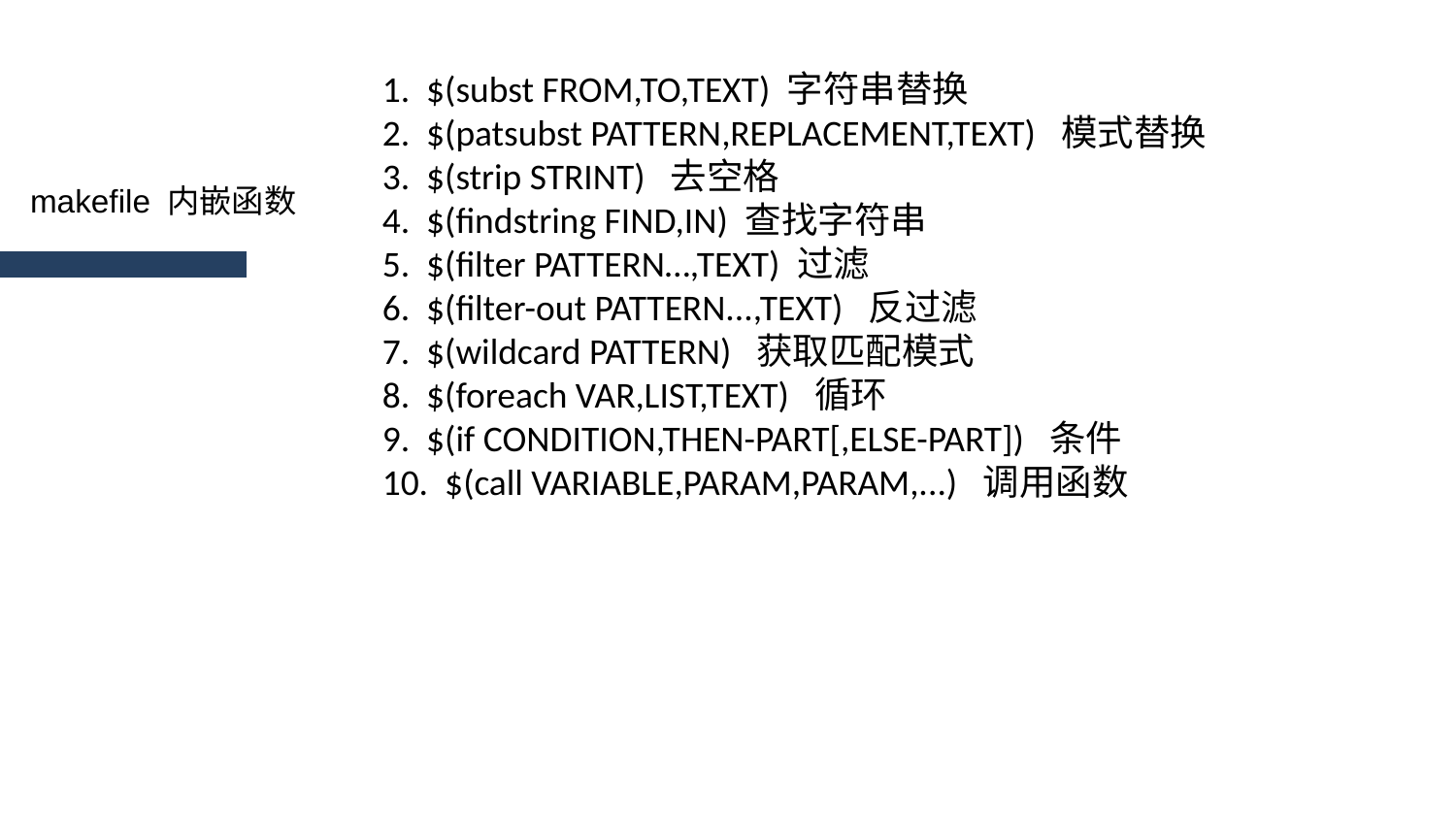

1.  $(subst FROM,TO,TEXT) 字符串替换
2.  $(patsubst PATTERN,REPLACEMENT,TEXT)  模式替换
3.  $(strip STRINT)  去空格
4.  $(findstring FIND,IN) 查找字符串
5.  $(filter PATTERN…,TEXT) 过滤
6.  $(filter-out PATTERN...,TEXT)  反过滤
7.  $(wildcard PATTERN)  获取匹配模式
8.  $(foreach VAR,LIST,TEXT)  循环
9.  $(if CONDITION,THEN-PART[,ELSE-PART])  条件
10.  $(call VARIABLE,PARAM,PARAM,...)  调用函数
makefile 内嵌函数